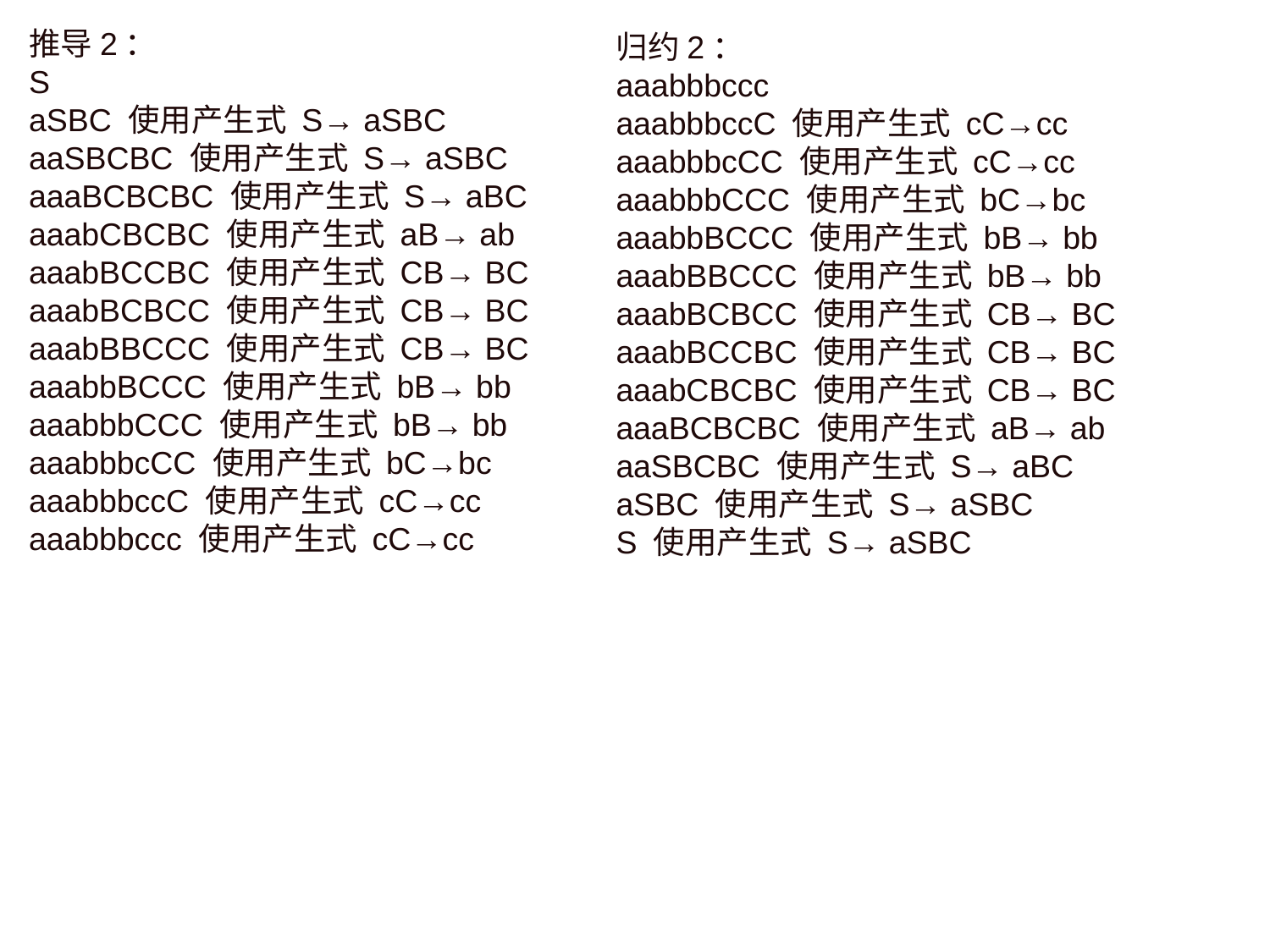

推导2：
S
aSBC 使用产生式 S→ aSBC
aaSBCBC 使用产生式 S→ aSBC
aaaBCBCBC 使用产生式 S→ aBC
aaabCBCBC 使用产生式 aB→ ab
aaabBCCBC 使用产生式 CB→ BC
aaabBCBCC 使用产生式 CB→ BC
aaabBBCCC 使用产生式 CB→ BC
aaabbBCCC 使用产生式 bB→ bb
aaabbbCCC 使用产生式 bB→ bb
aaabbbcCC 使用产生式 bC→bc
aaabbbccC 使用产生式 cC→cc
aaabbbccc 使用产生式 cC→cc

归约2：
aaabbbccc
aaabbbccC 使用产生式 cC→cc
aaabbbcCC 使用产生式 cC→cc
aaabbbCCC 使用产生式 bC→bc
aaabbBCCC 使用产生式 bB→ bb
aaabBBCCC 使用产生式 bB→ bb
aaabBCBCC 使用产生式 CB→ BC
aaabBCCBC 使用产生式 CB→ BC
aaabCBCBC 使用产生式 CB→ BC
aaaBCBCBC 使用产生式 aB→ ab
aaSBCBC 使用产生式 S→ aBC
aSBC 使用产生式 S→ aSBC
S 使用产生式 S→ aSBC